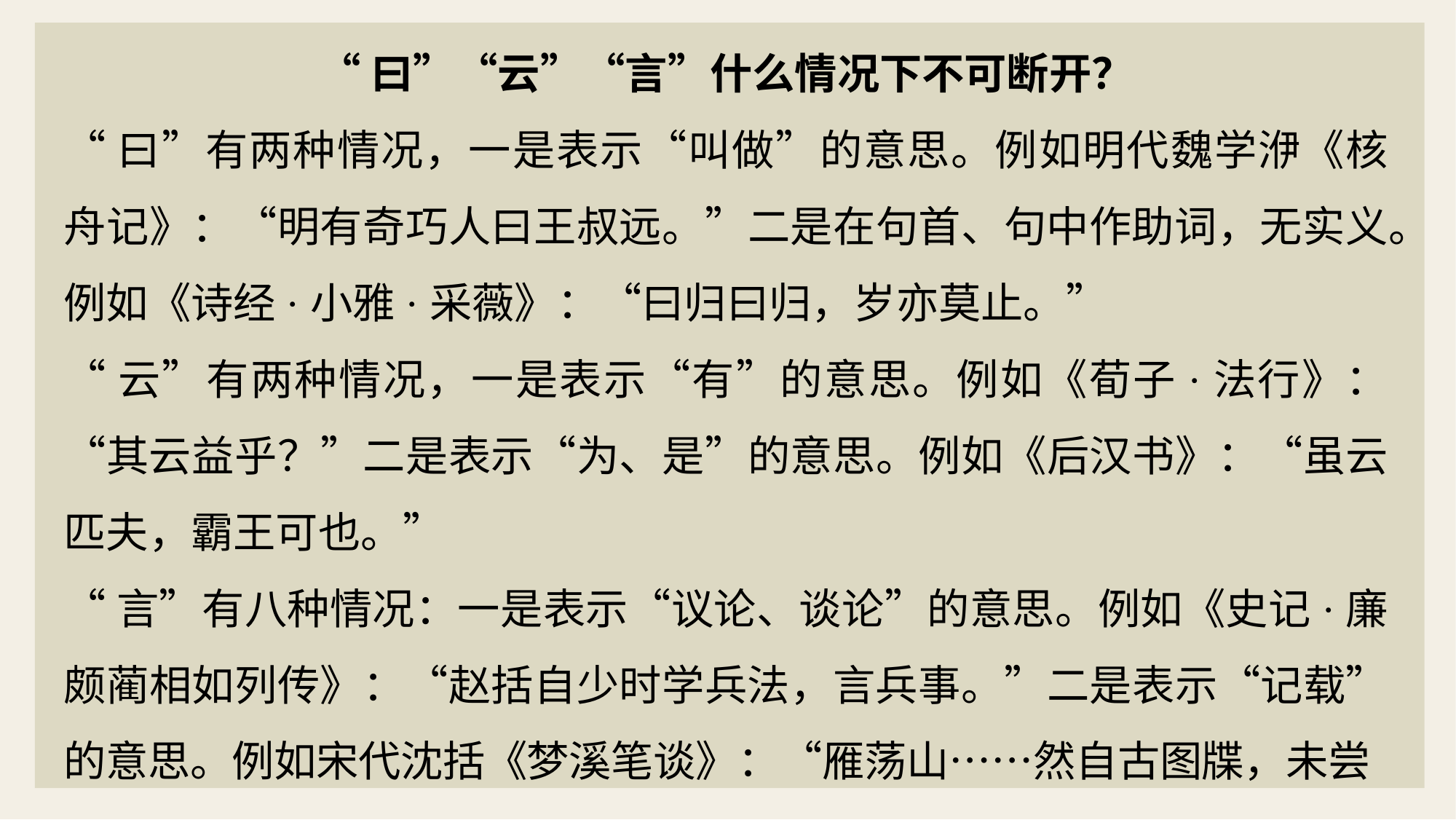

“曰”“云”“言”什么情况下不可断开？
“曰”有两种情况，一是表示“叫做”的意思。例如明代魏学洢《核舟记》：“明有奇巧人曰王叔远。”二是在句首、句中作助词，无实义。例如《诗经·小雅·采薇》：“曰归曰归，岁亦莫止。”
“云”有两种情况，一是表示“有”的意思。例如《荀子·法行》：“其云益乎？”二是表示“为、是”的意思。例如《后汉书》：“虽云匹夫，霸王可也。”
“言”有八种情况：一是表示“议论、谈论”的意思。例如《史记·廉颇蔺相如列传》：“赵括自少时学兵法，言兵事。”二是表示“记载”的意思。例如宋代沈括《梦溪笔谈》：“雁荡山……然自古图牒，未尝